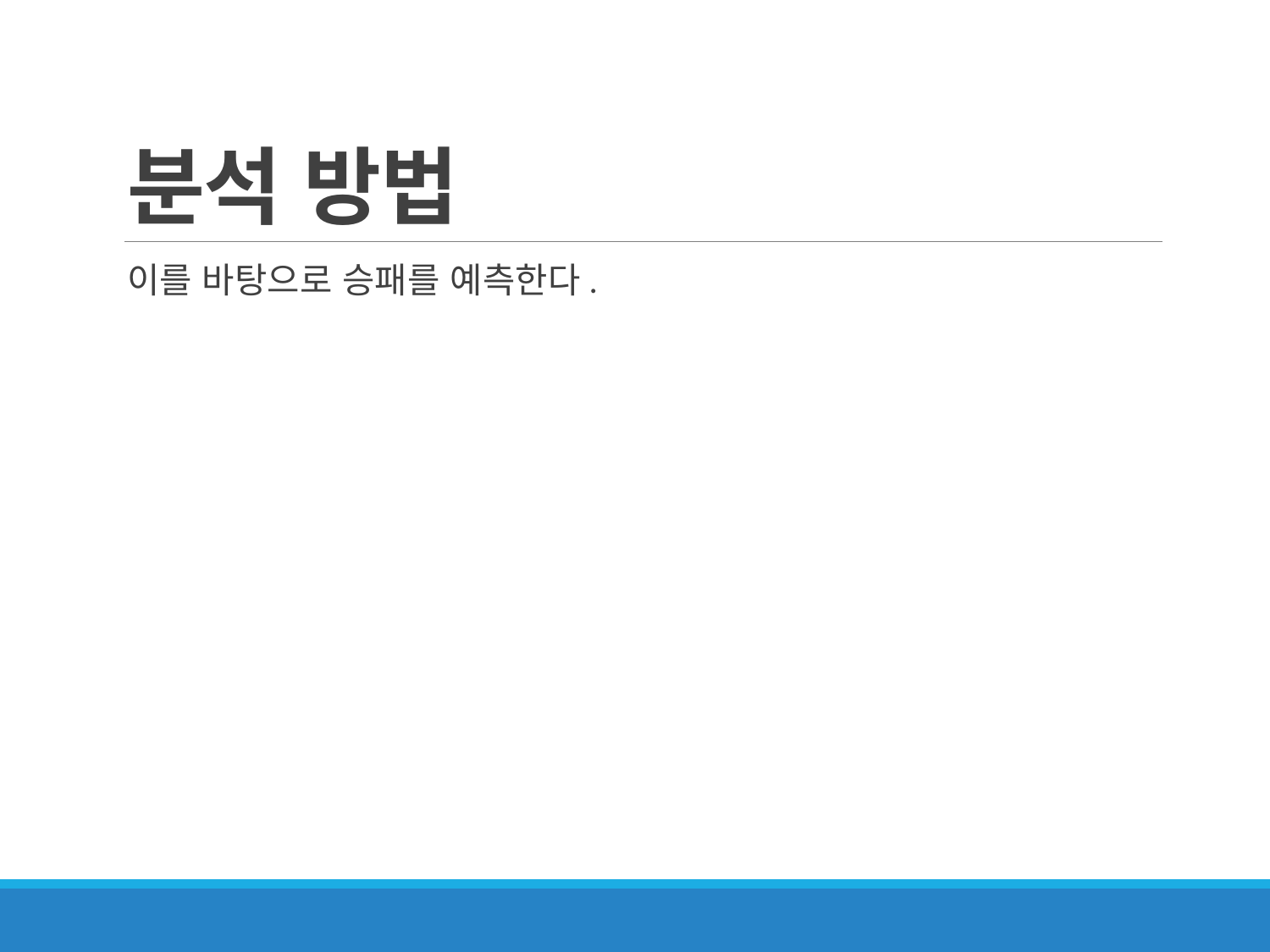

# 분석 방법
이를 바탕으로 승패를 예측한다.